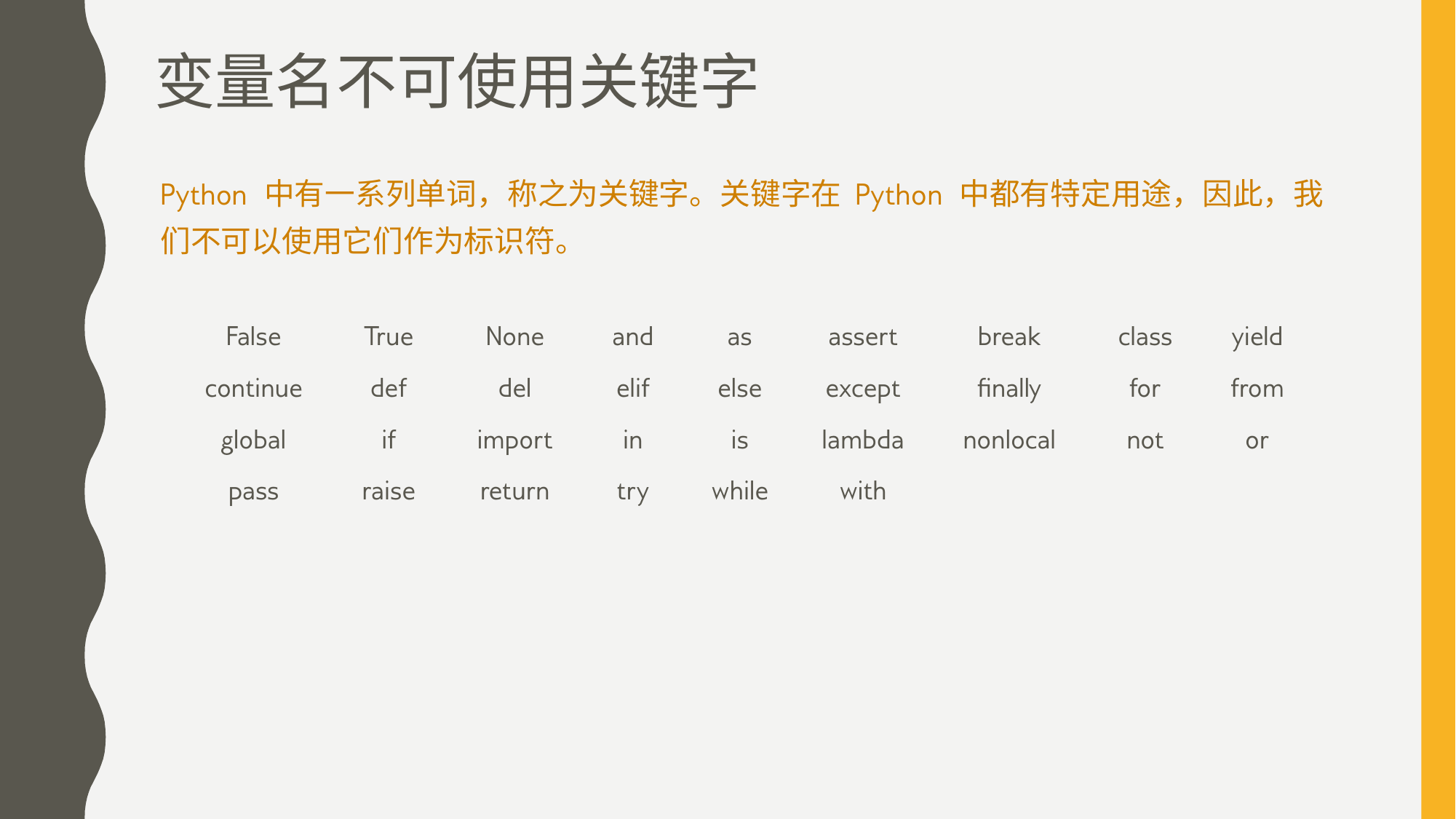

# 变量名不可使用关键字
Python 中有一系列单词，称之为关键字。关键字在 Python 中都有特定用途，因此，我们不可以使用它们作为标识符。

| False | True | None | and | as | assert | break | class | yield |
| --- | --- | --- | --- | --- | --- | --- | --- | --- |
| continue | def | del | elif | else | except | finally | for | from |
| global | if | import | in | is | lambda | nonlocal | not | or |
| pass | raise | return | try | while | with |  |  |  |